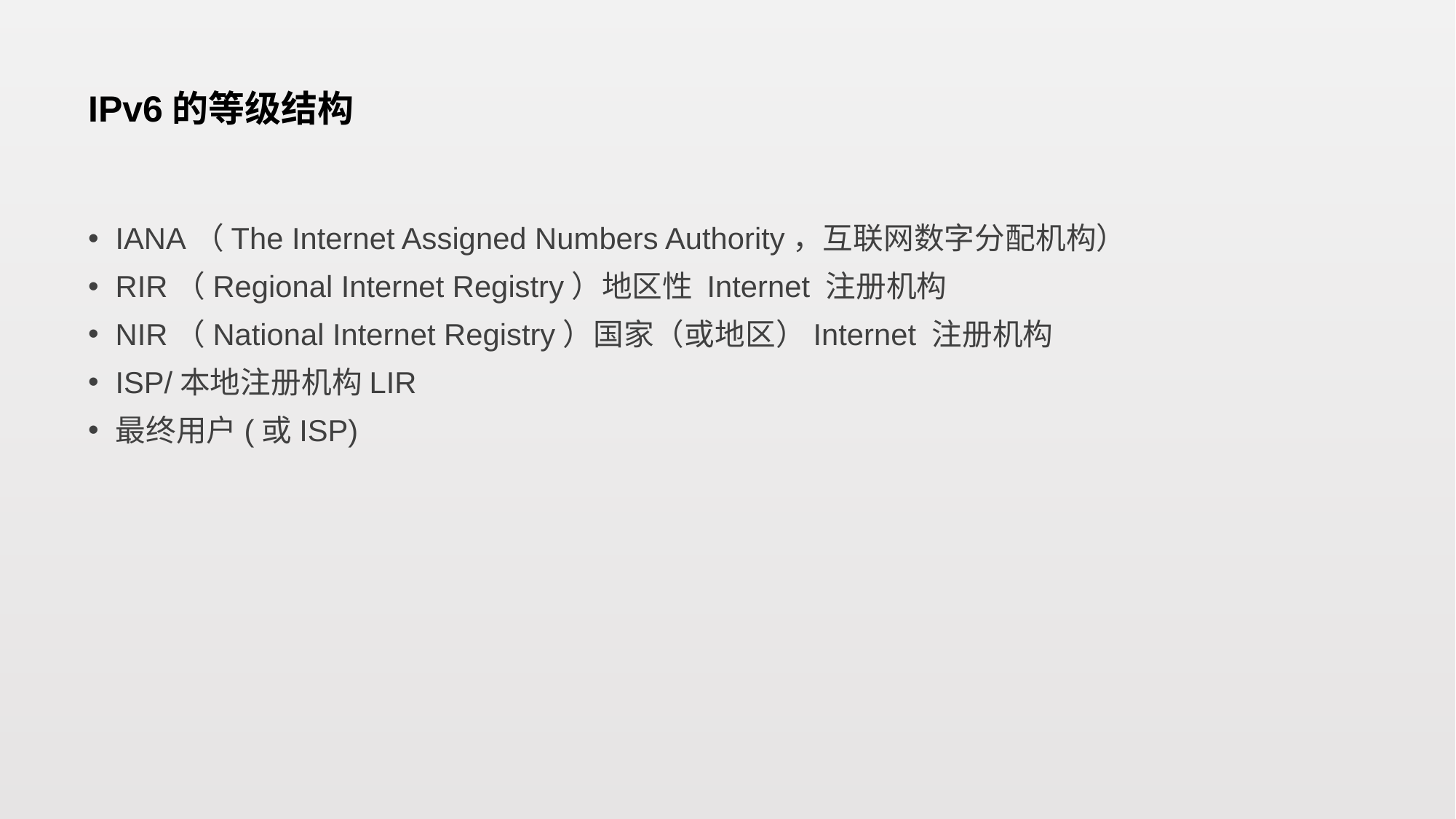

# IPv6的等级结构
IANA（The Internet Assigned Numbers Authority，互联网数字分配机构）
RIR（Regional Internet Registry）地区性 Internet 注册机构
NIR（National Internet Registry）国家（或地区）Internet 注册机构
ISP/本地注册机构LIR
最终用户(或ISP)